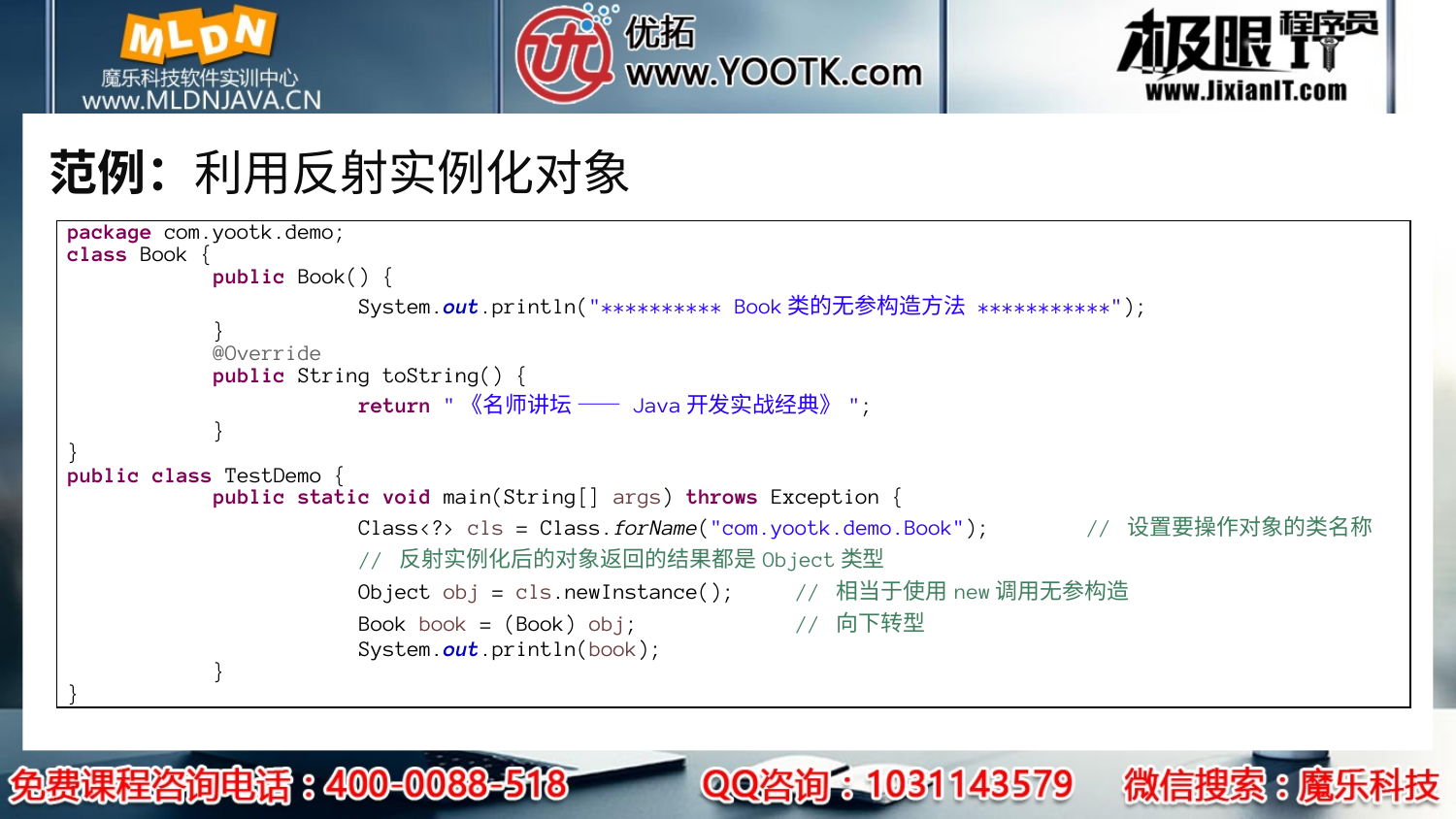

# 范例：利用反射实例化对象
| package com.yootk.demo; class Book { public Book() { System.out.println("\*\*\*\*\*\*\*\*\*\* Book类的无参构造方法 \*\*\*\*\*\*\*\*\*\*\*"); } @Override public String toString() { return "《名师讲坛 —— Java开发实战经典》"; } } public class TestDemo { public static void main(String[] args) throws Exception { Class<?> cls = Class.forName("com.yootk.demo.Book"); // 设置要操作对象的类名称 // 反射实例化后的对象返回的结果都是Object类型 Object obj = cls.newInstance(); // 相当于使用new调用无参构造 Book book = (Book) obj; // 向下转型 System.out.println(book); } } |
| --- |